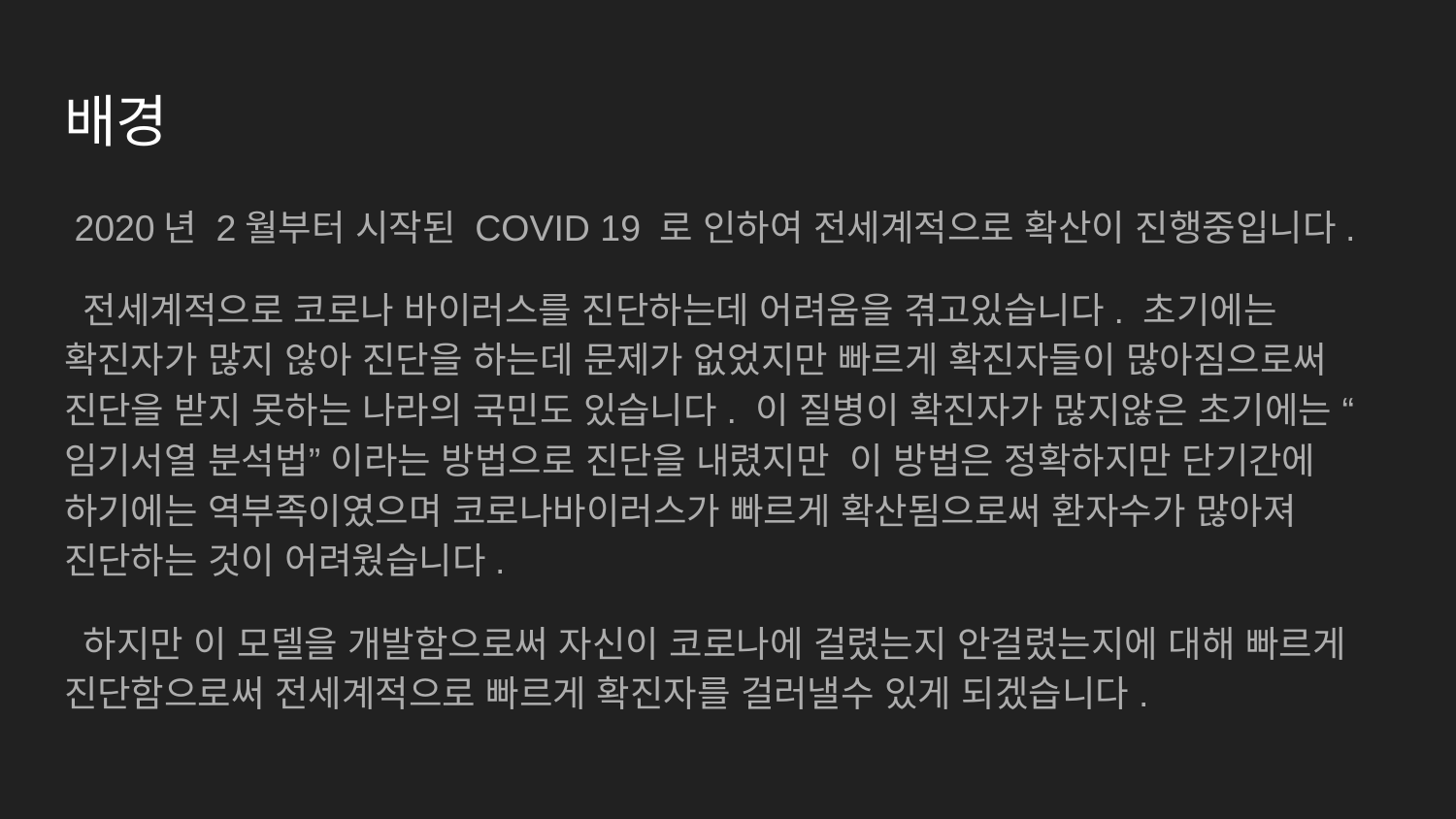

# 배경
 2020년 2월부터 시작된 COVID 19 로 인하여 전세계적으로 확산이 진행중입니다.
 전세계적으로 코로나 바이러스를 진단하는데 어려움을 겪고있습니다. 초기에는 확진자가 많지 않아 진단을 하는데 문제가 없었지만 빠르게 확진자들이 많아짐으로써 진단을 받지 못하는 나라의 국민도 있습니다. 이 질병이 확진자가 많지않은 초기에는 “임기서열 분석법” 이라는 방법으로 진단을 내렸지만  이 방법은 정확하지만 단기간에 하기에는 역부족이였으며 코로나바이러스가 빠르게 확산됨으로써 환자수가 많아져 진단하는 것이 어려웠습니다.
 하지만 이 모델을 개발함으로써 자신이 코로나에 걸렸는지 안걸렸는지에 대해 빠르게 진단함으로써 전세계적으로 빠르게 확진자를 걸러낼수 있게 되겠습니다.